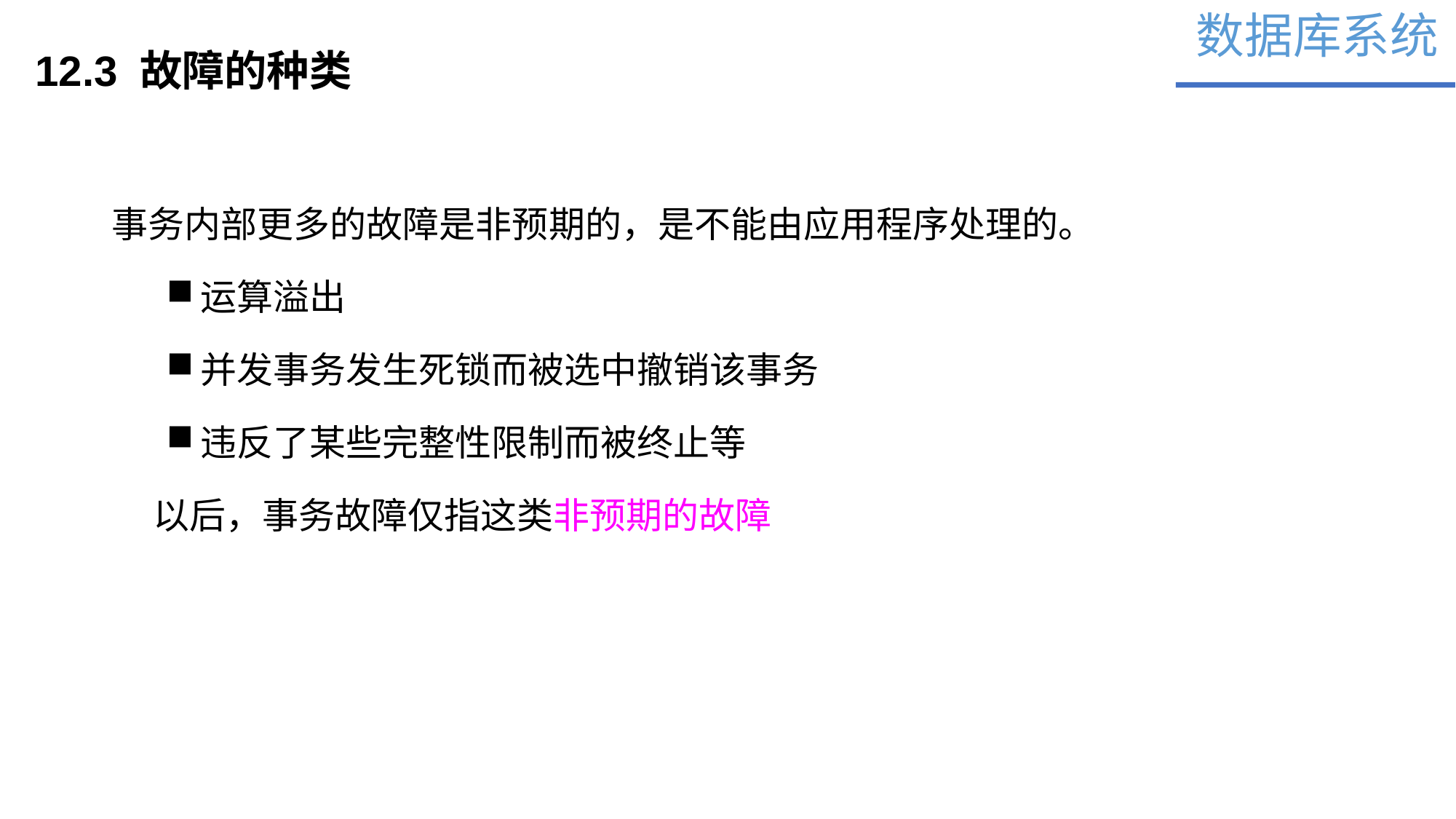

数据库系统
12.3 故障的种类

事务内部更多的故障是非预期的，是不能由应用程序处理的。
运算溢出
并发事务发生死锁而被选中撤销该事务
违反了某些完整性限制而被终止等
    以后，事务故障仅指这类非预期的故障